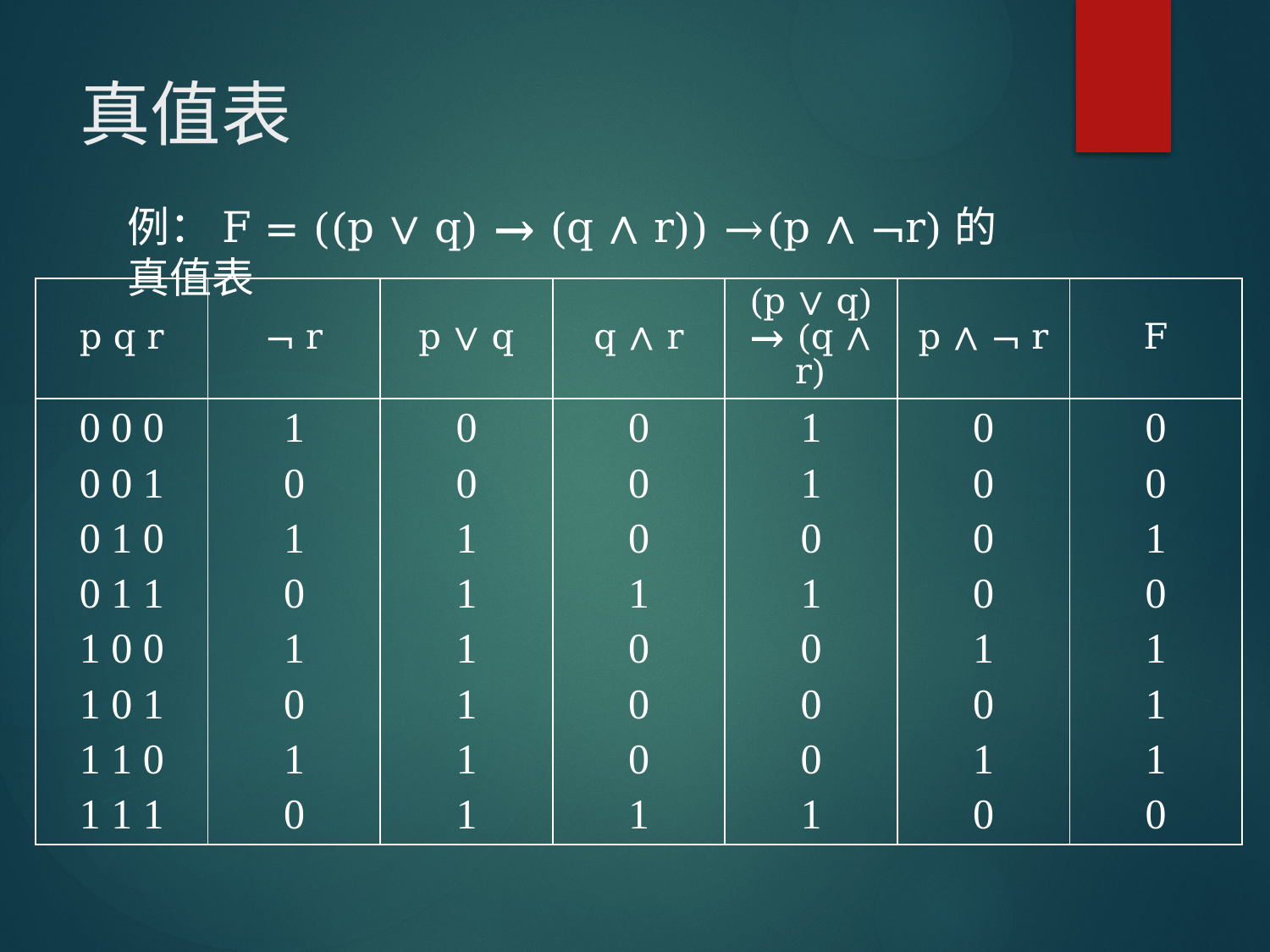

# 真值表
例：F = ((p ∨ q) → (q ∧ r)) →(p ∧ ¬r)的真值表

| p q r | ¬ r | p ∨ q | q ∧ r | (p ∨ q) → (q ∧ r) | p ∧ ¬ r | F |
| --- | --- | --- | --- | --- | --- | --- |
| 0 0 0 0 0 1 0 1 0 0 1 1 1 0 0 1 0 1 1 1 0 1 1 1 | 1 0 1 0 1 0 1 0 | 0 0 1 1 1 1 1 1 | 0 0 0 1 0 0 0 1 | 1 1 0 1 0 0 0 1 | 0 0 0 0 1 0 1 0 | 0 0 1 0 1 1 1 0 |